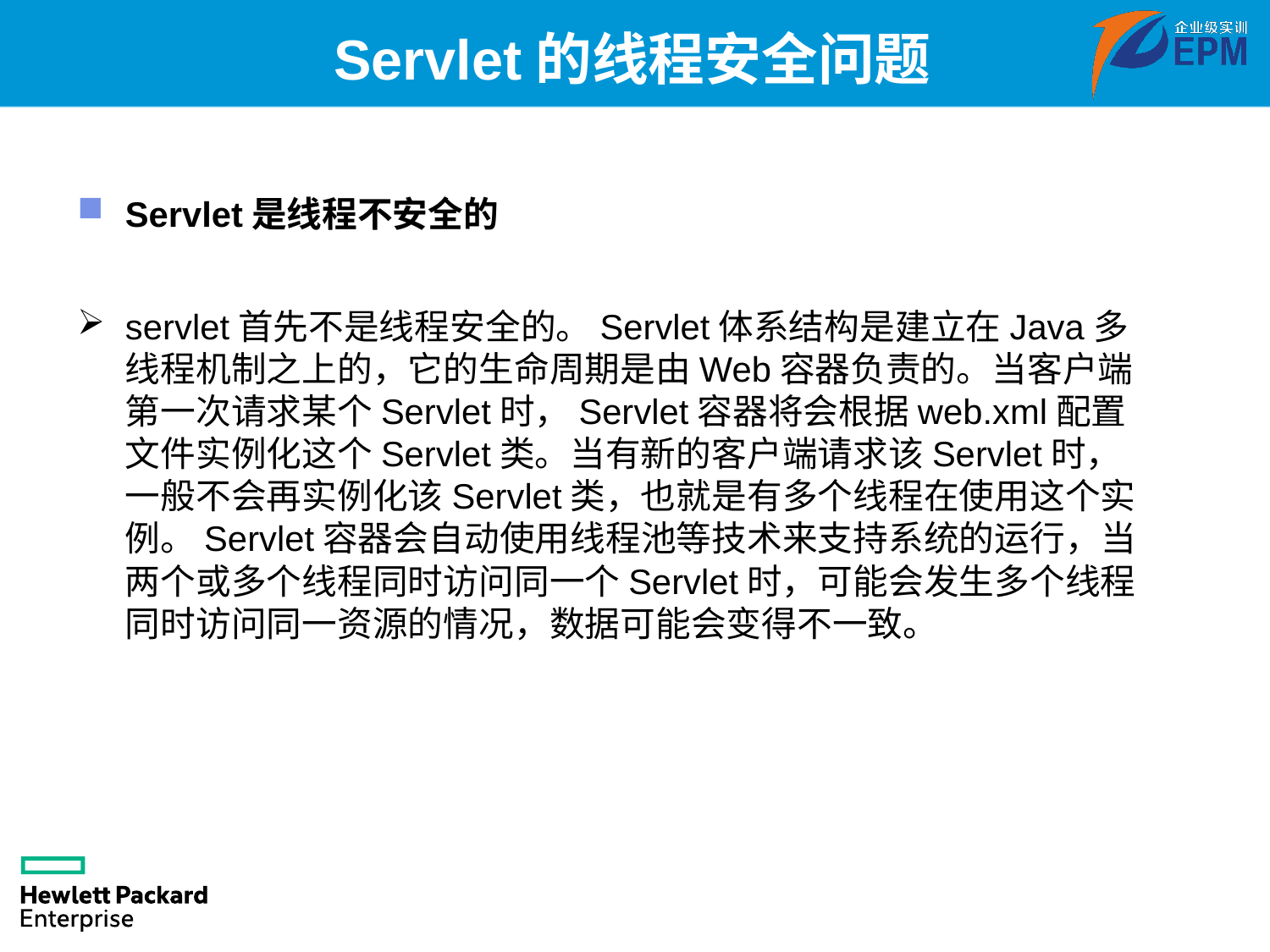

# Servlet的线程安全问题
Servlet是线程不安全的

servlet首先不是线程安全的。Servlet体系结构是建立在Java多线程机制之上的，它的生命周期是由Web容器负责的。当客户端第一次请求某个Servlet时，Servlet容器将会根据web.xml配置文件实例化这个Servlet类。当有新的客户端请求该Servlet时，一般不会再实例化该Servlet类，也就是有多个线程在使用这个实例。Servlet容器会自动使用线程池等技术来支持系统的运行，当两个或多个线程同时访问同一个Servlet时，可能会发生多个线程同时访问同一资源的情况，数据可能会变得不一致。